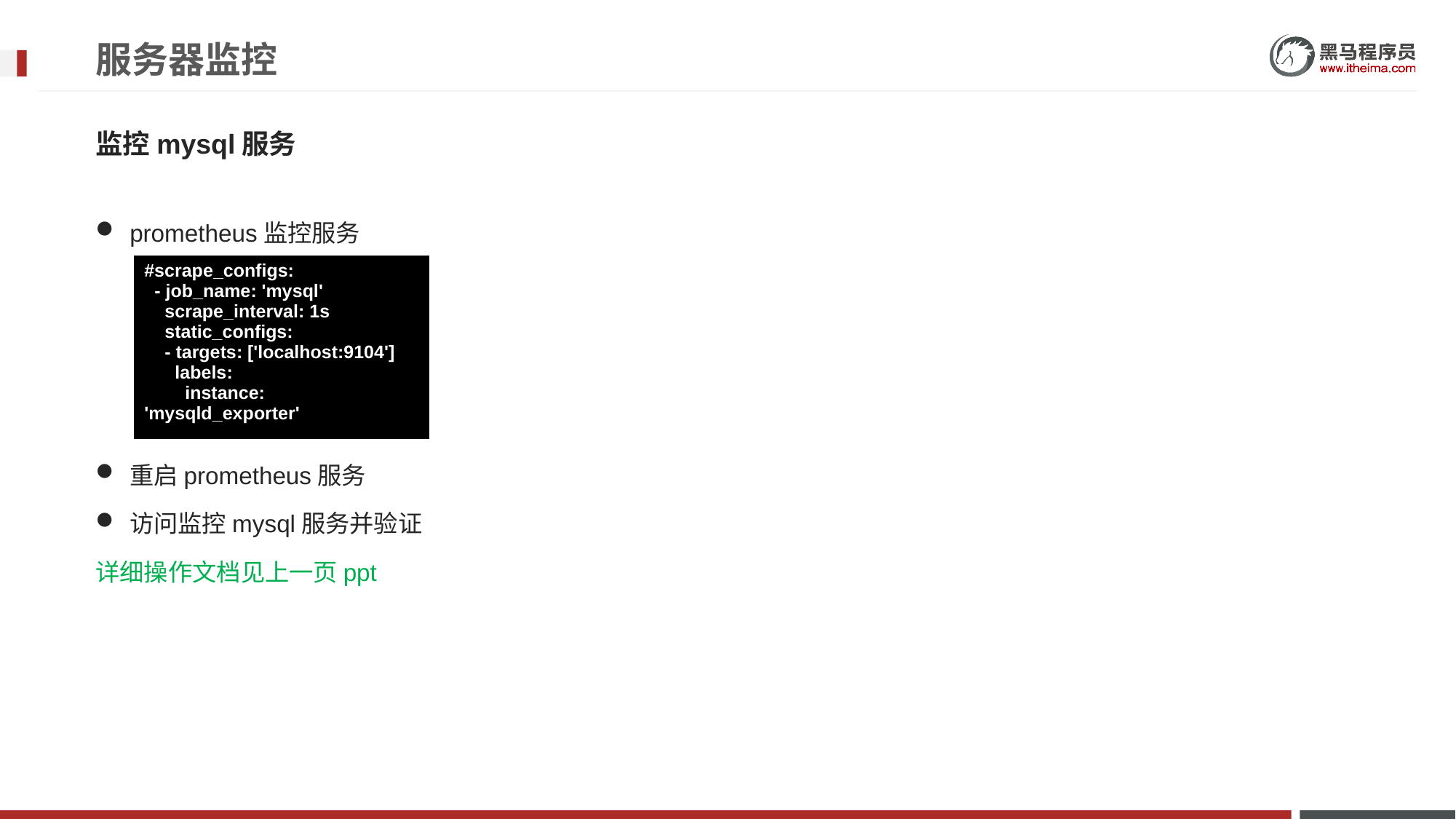

# 服务器监控
监控mysql服务
prometheus监控服务

重启prometheus服务
访问监控mysql服务并验证
详细操作文档见上一页ppt

| #scrape\_configs: - job\_name: 'mysql' scrape\_interval: 1s static\_configs: - targets: ['localhost:9104'] labels: instance: 'mysqld\_exporter' |
| --- |